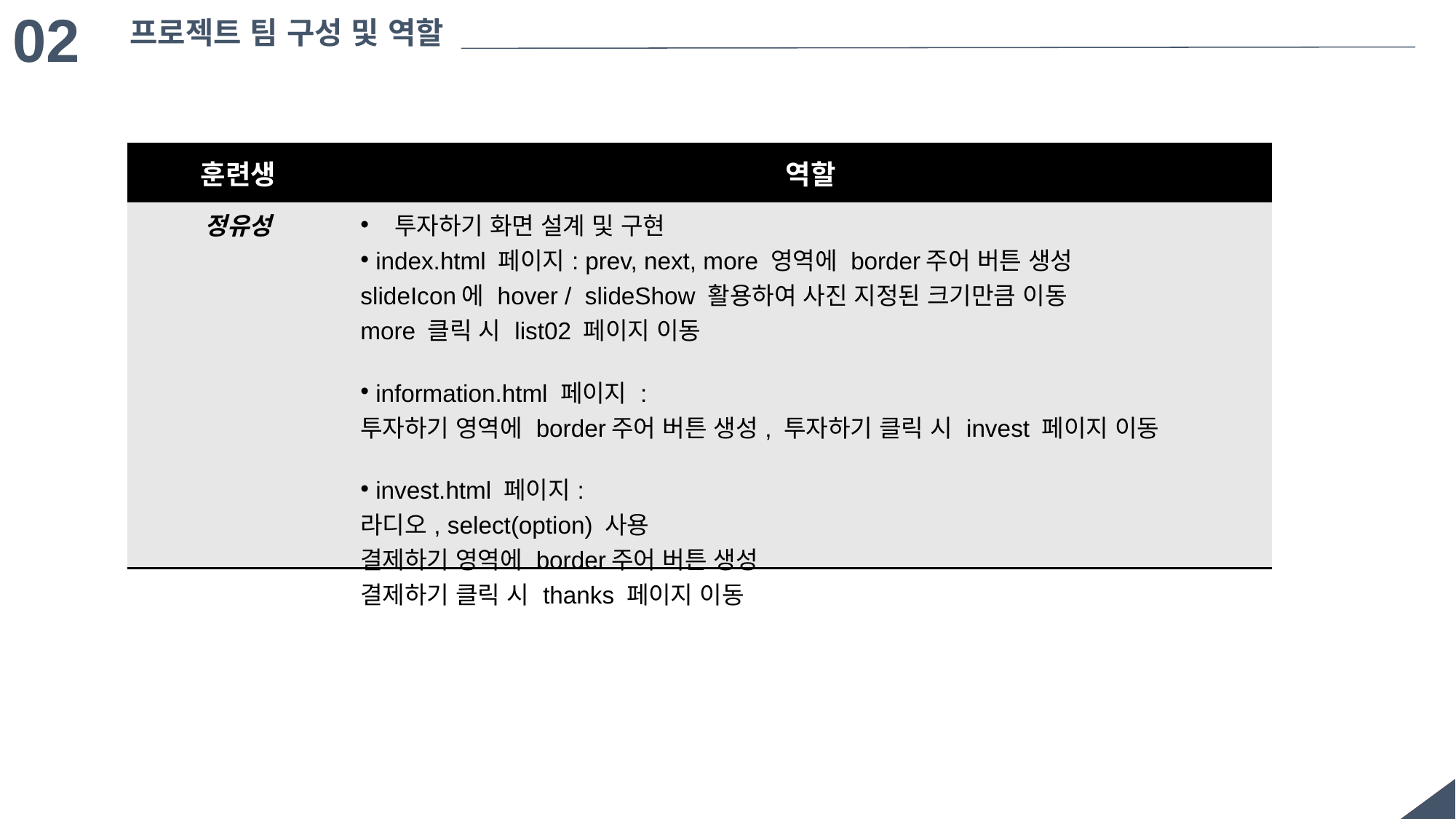

02
프로젝트 팀 구성 및 역할
| 훈련생 | 역할 |
| --- | --- |
| 정유성 | 투자하기 화면 설계 및 구현  index.html 페이지: prev, next, more 영역에 border주어 버튼 생성 slideIcon에 hover /  slideShow 활용하여 사진 지정된 크기만큼 이동 more 클릭 시 list02 페이지 이동  information.html 페이지 : 투자하기 영역에 border주어 버튼 생성, 투자하기 클릭 시 invest 페이지 이동  invest.html 페이지: 라디오, select(option) 사용 결제하기 영역에 border주어 버튼 생성 결제하기 클릭 시 thanks 페이지 이동 |